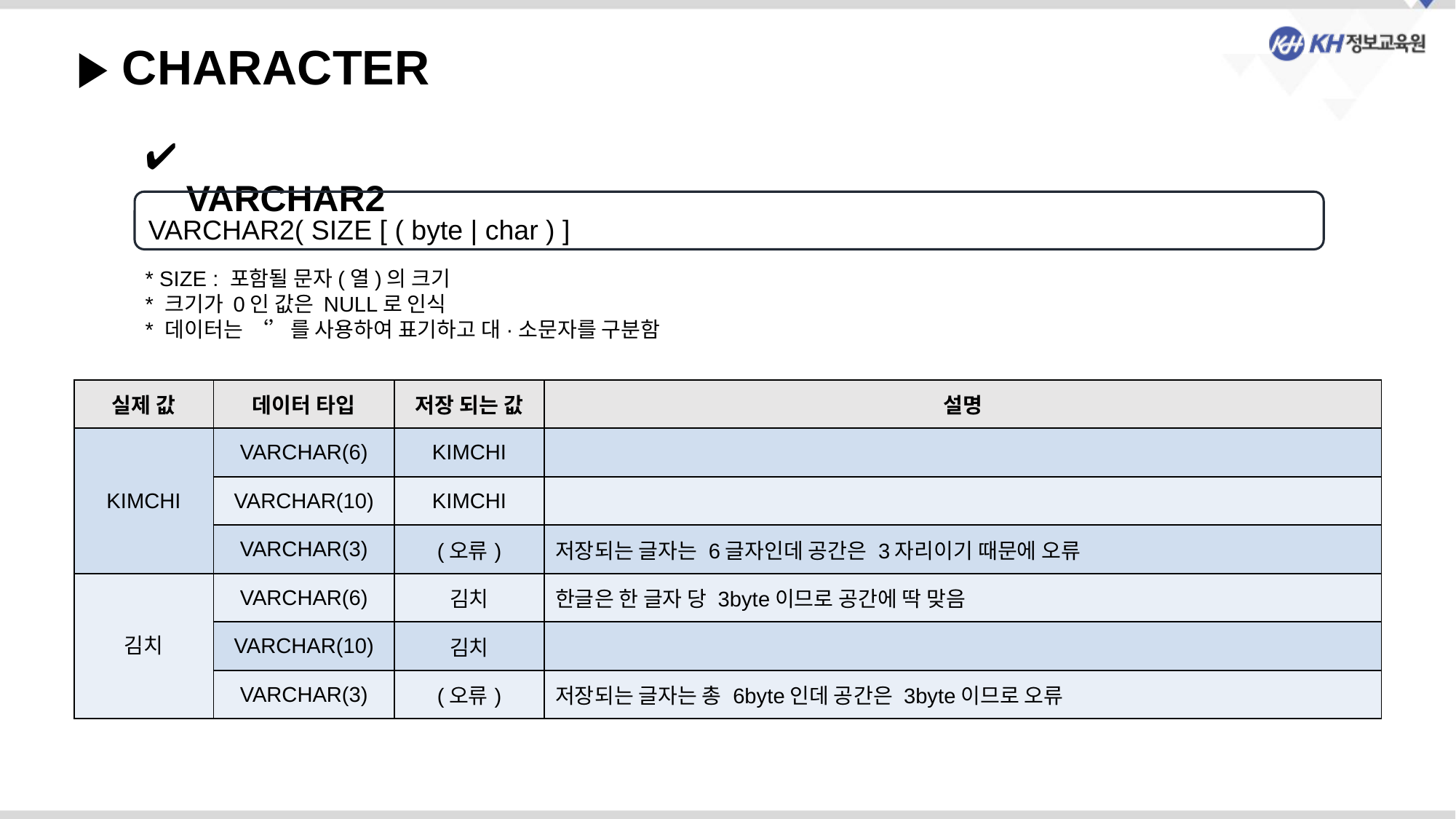

▶ CHARACTER
 VARCHAR2
VARCHAR2( SIZE [ ( byte | char ) ]
* SIZE : 포함될 문자(열)의 크기
* 크기가 0인 값은 NULL로 인식
* 데이터는 ‘’를 사용하여 표기하고 대·소문자를 구분함
| 실제 값 | 데이터 타입 | 저장 되는 값 | 설명 |
| --- | --- | --- | --- |
| KIMCHI | VARCHAR(6) | KIMCHI |  |
|  | VARCHAR(10) | KIMCHI |  |
|  | VARCHAR(3) | (오류) | 저장되는 글자는 6글자인데 공간은 3자리이기 때문에 오류 |
| 김치 | VARCHAR(6) | 김치 | 한글은 한 글자 당 3byte이므로 공간에 딱 맞음 |
|  | VARCHAR(10) | 김치 |  |
|  | VARCHAR(3) | (오류) | 저장되는 글자는 총 6byte인데 공간은 3byte이므로 오류 |